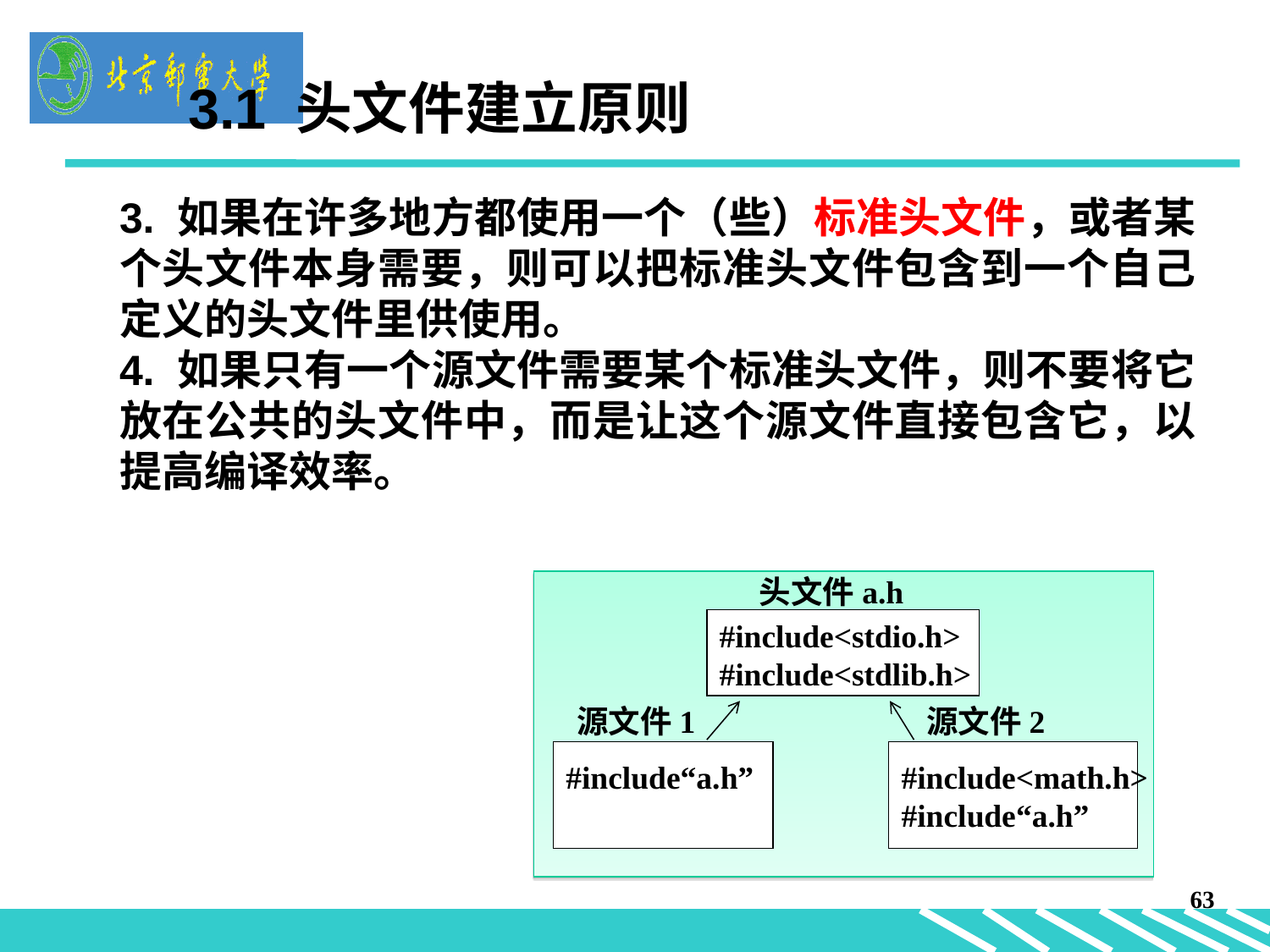

3.1 头文件建立原则
3. 如果在许多地方都使用一个（些）标准头文件，或者某个头文件本身需要，则可以把标准头文件包含到一个自己定义的头文件里供使用。
4. 如果只有一个源文件需要某个标准头文件，则不要将它放在公共的头文件中，而是让这个源文件直接包含它，以提高编译效率。

头文件a.h

源文件1
源文件2

#include“a.h”

#include<math.h>
#include“a.h”
#include<stdio.h>
#include<stdlib.h>
63